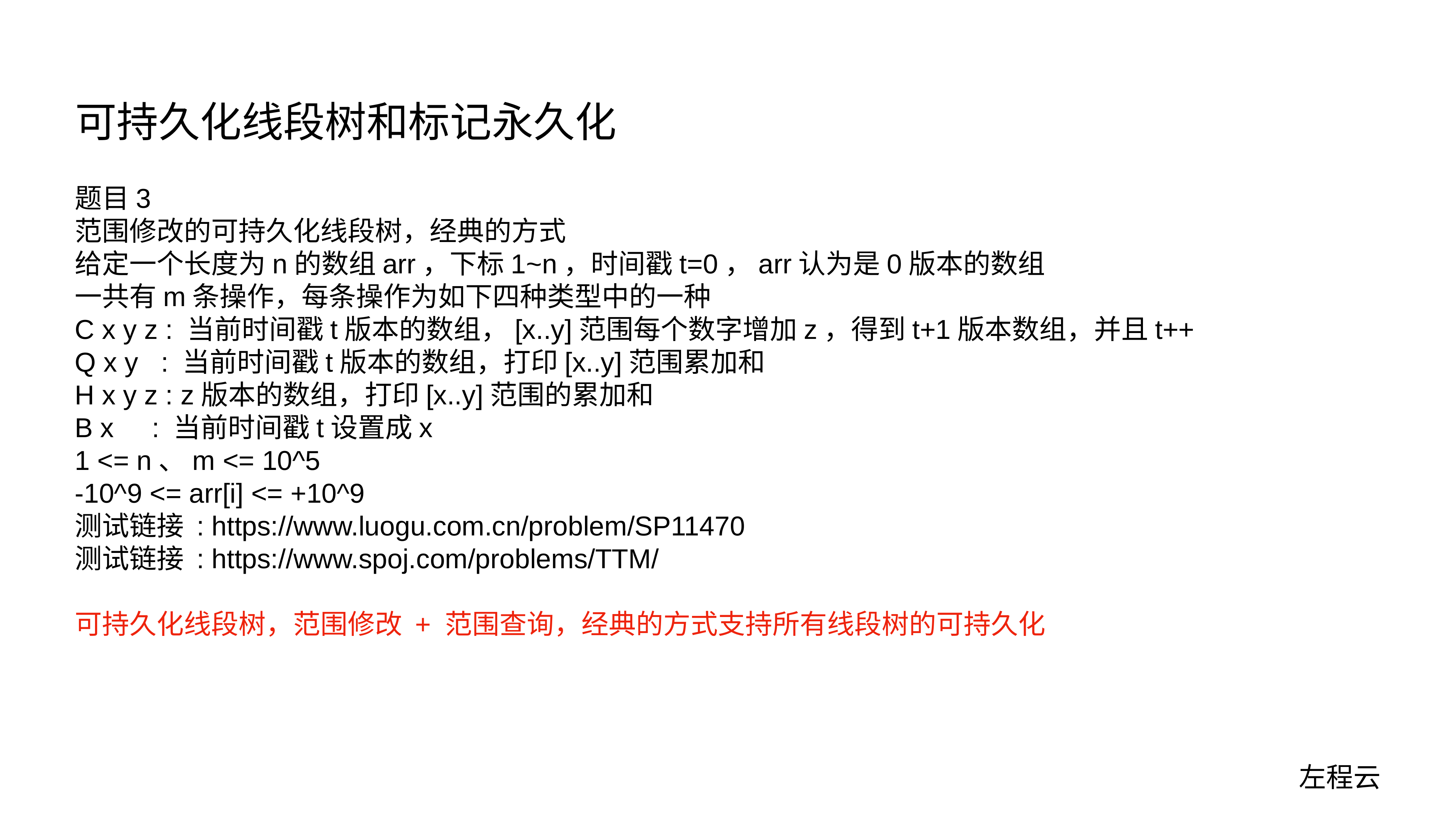

# 可持久化线段树和标记永久化
题目3
范围修改的可持久化线段树，经典的方式
给定一个长度为n的数组arr，下标1~n，时间戳t=0，arr认为是0版本的数组
一共有m条操作，每条操作为如下四种类型中的一种
C x y z : 当前时间戳t版本的数组，[x..y]范围每个数字增加z，得到t+1版本数组，并且t++
Q x y   : 当前时间戳t版本的数组，打印[x..y]范围累加和
H x y z : z版本的数组，打印[x..y]范围的累加和
B x     : 当前时间戳t设置成x
1 <= n、m <= 10^5
-10^9 <= arr[i] <= +10^9
测试链接 : https://www.luogu.com.cn/problem/SP11470
测试链接 : https://www.spoj.com/problems/TTM/

可持久化线段树，范围修改 + 范围查询，经典的方式支持所有线段树的可持久化
左程云